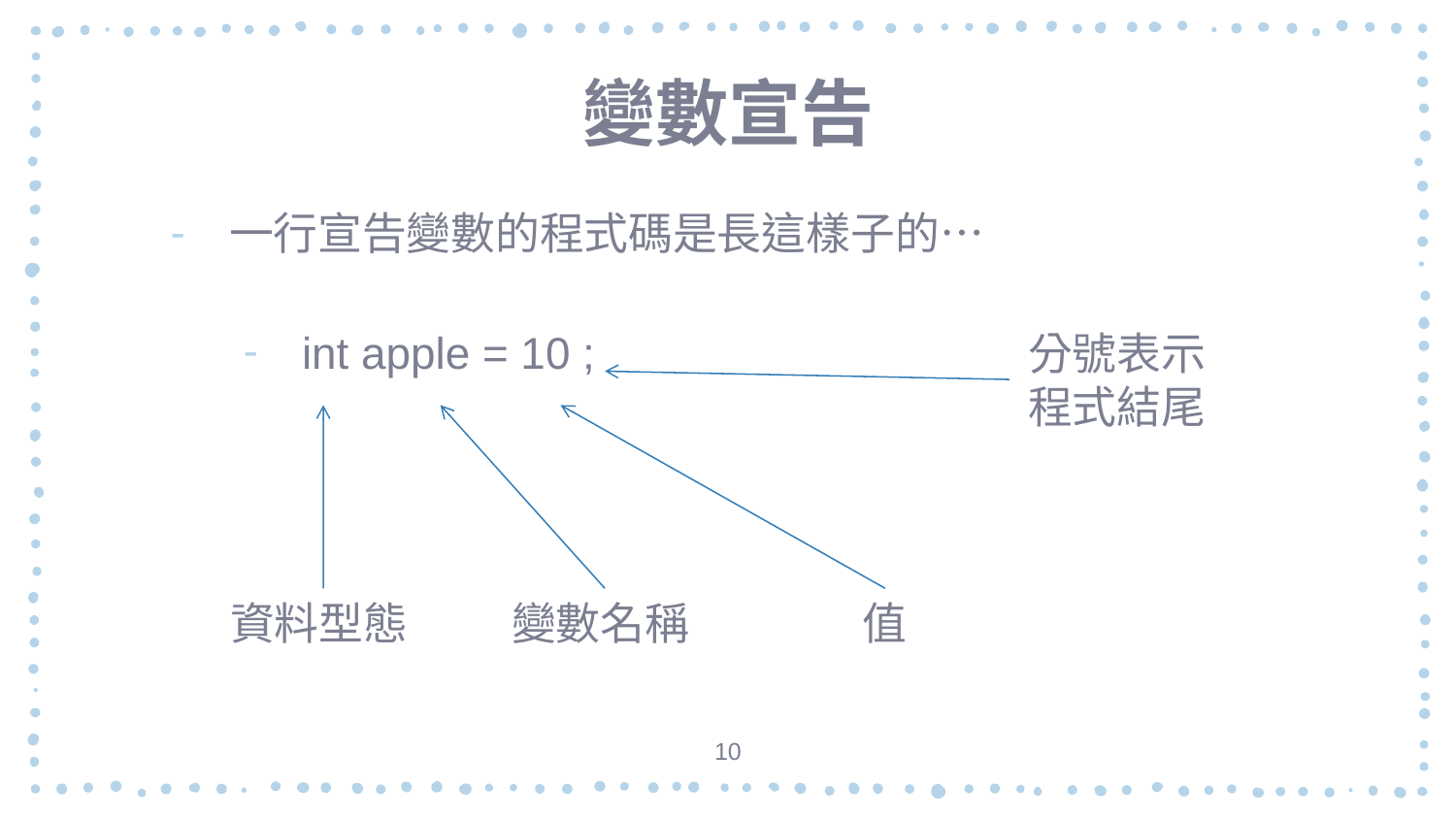

# 變數宣告
一行宣告變數的程式碼是長這樣子的…

int apple = 10 ;

分號表示程式結尾
值
資料型態
變數名稱
10